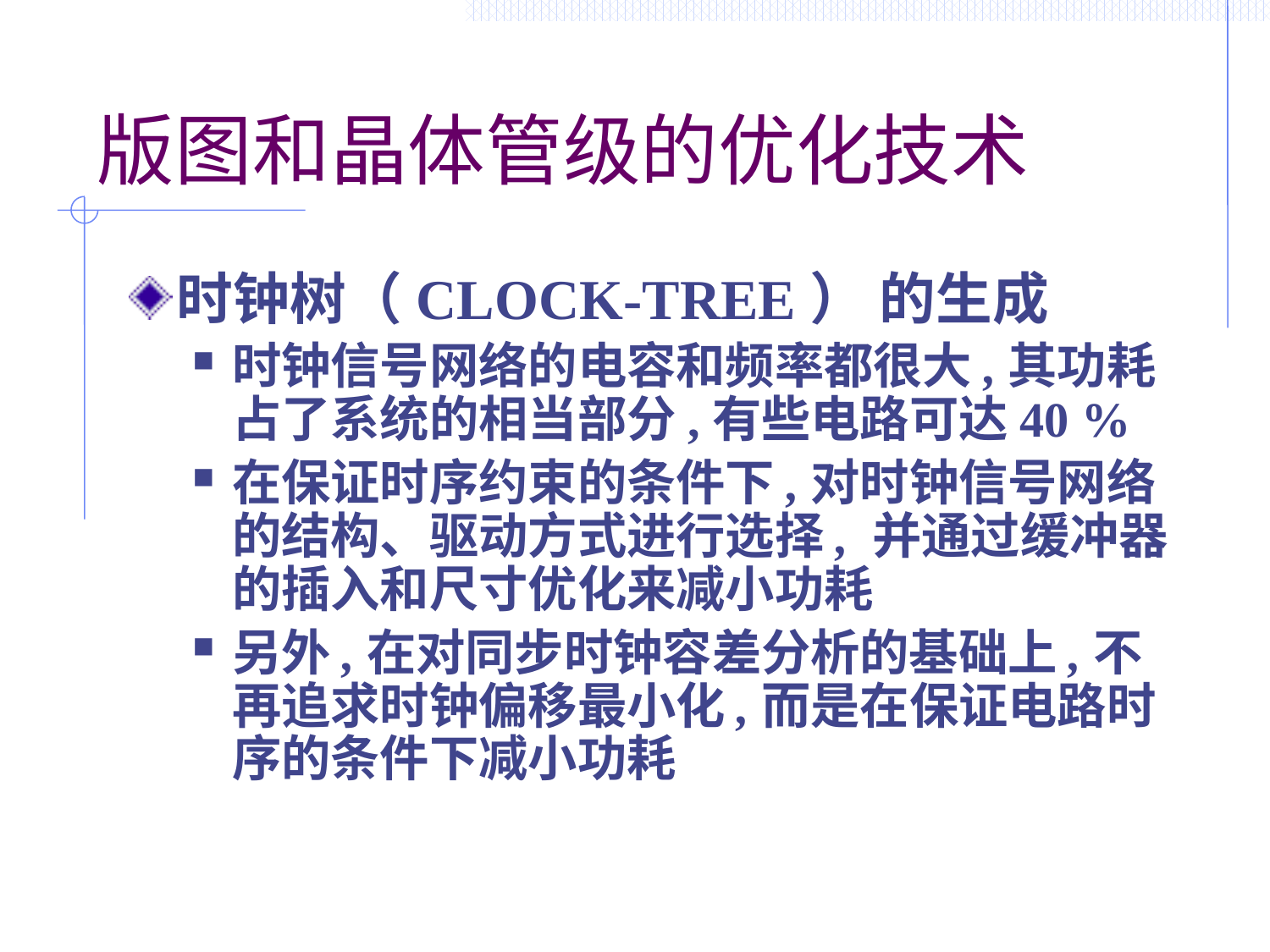

# 版图和晶体管级的优化技术
时钟树（CLOCK-TREE） 的生成
时钟信号网络的电容和频率都很大,其功耗占了系统的相当部分,有些电路可达40 %
在保证时序约束的条件下,对时钟信号网络的结构、驱动方式进行选择, 并通过缓冲器的插入和尺寸优化来减小功耗
另外,在对同步时钟容差分析的基础上,不再追求时钟偏移最小化,而是在保证电路时序的条件下减小功耗